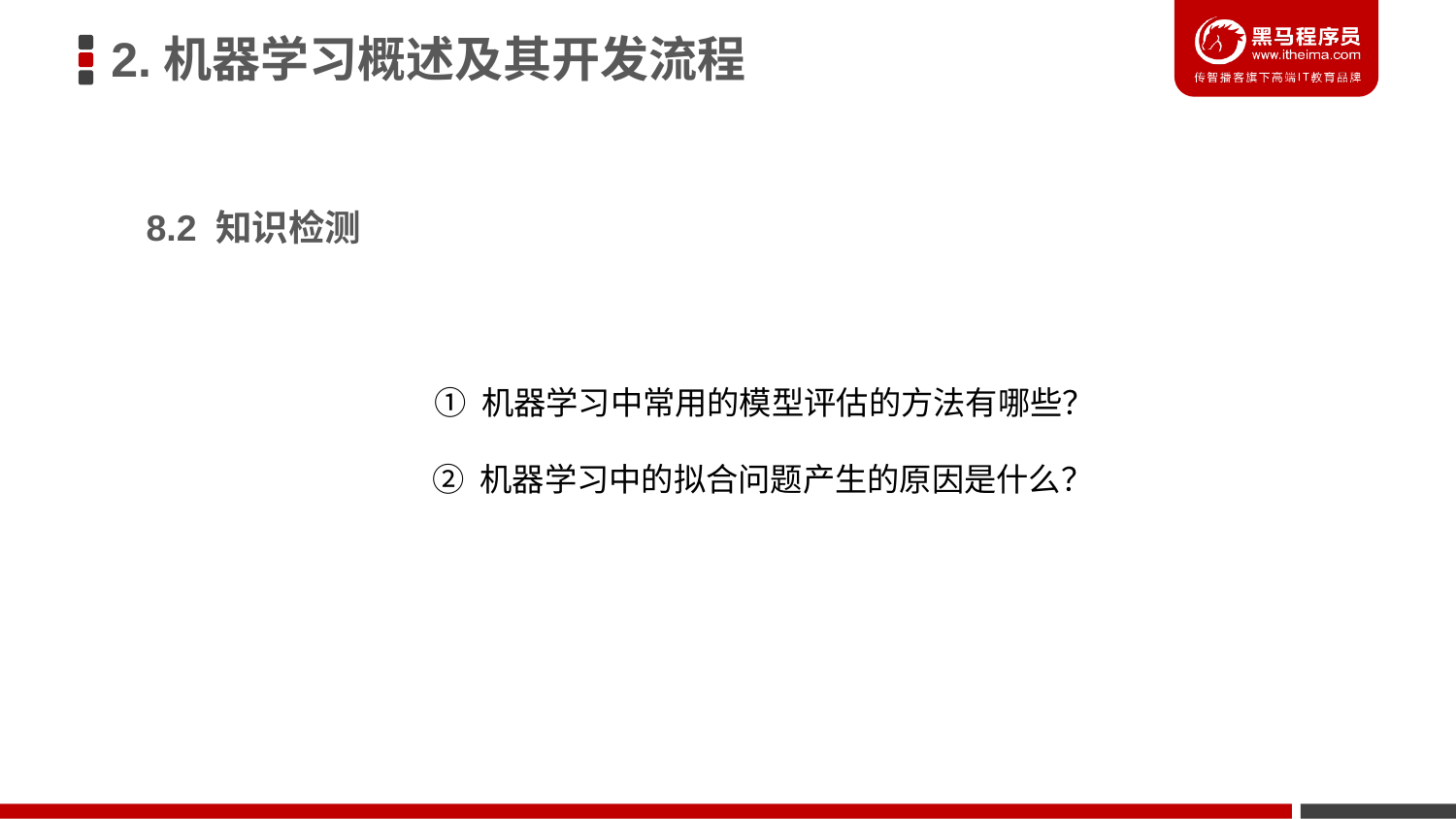

2.机器学习概述及其开发流程
8.2 知识检测
      ① 机器学习中常用的模型评估的方法有哪些？

     ② 机器学习中的拟合问题产生的原因是什么？